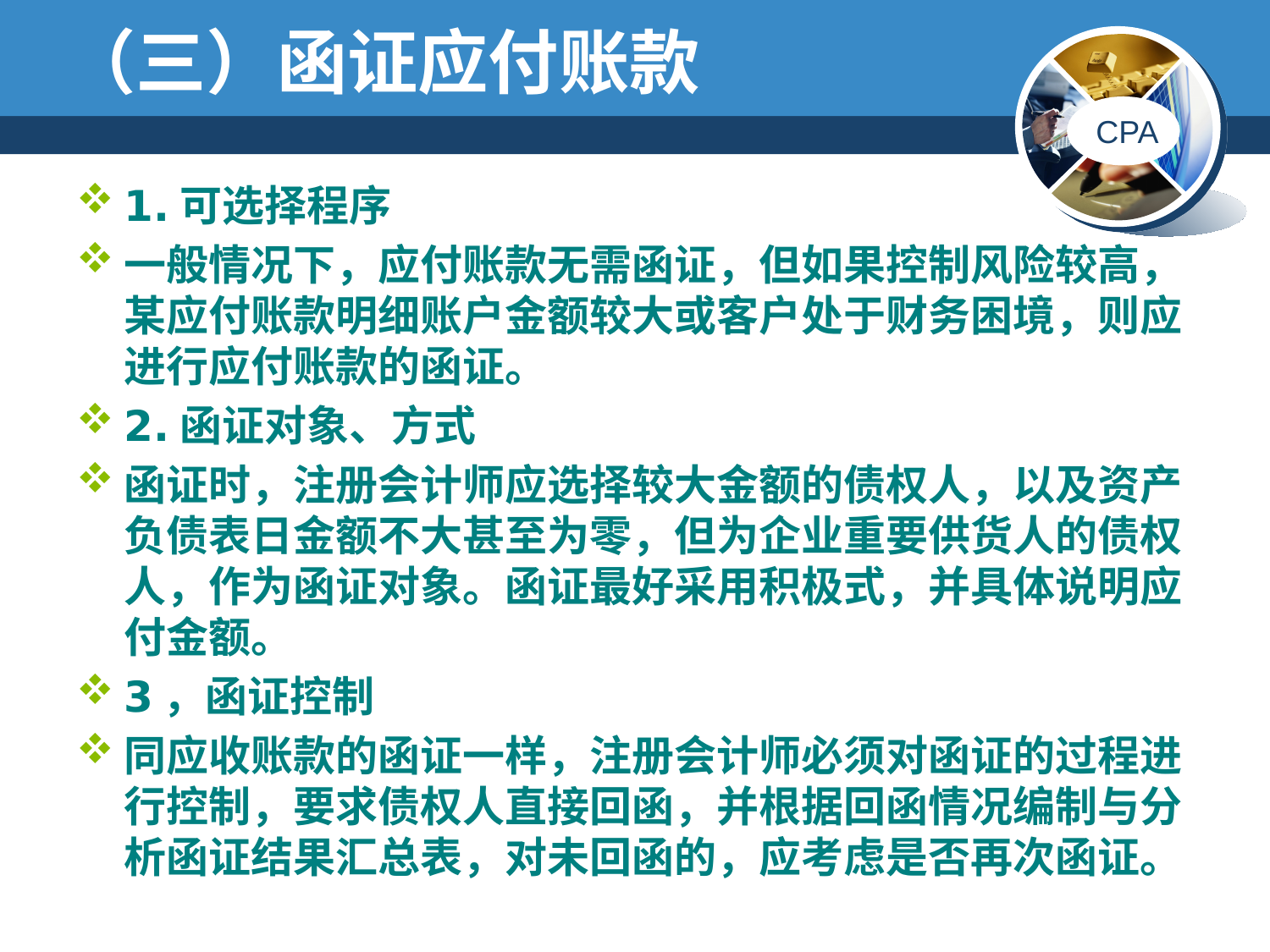

# （三）函证应付账款
1.可选择程序
一般情况下，应付账款无需函证，但如果控制风险较高，某应付账款明细账户金额较大或客户处于财务困境，则应进行应付账款的函证。
2.函证对象、方式
函证时，注册会计师应选择较大金额的债权人，以及资产负债表日金额不大甚至为零，但为企业重要供货人的债权人，作为函证对象。函证最好采用积极式，并具体说明应付金额。
3，函证控制
同应收账款的函证一样，注册会计师必须对函证的过程进行控制，要求债权人直接回函，并根据回函情况编制与分析函证结果汇总表，对未回函的，应考虑是否再次函证。